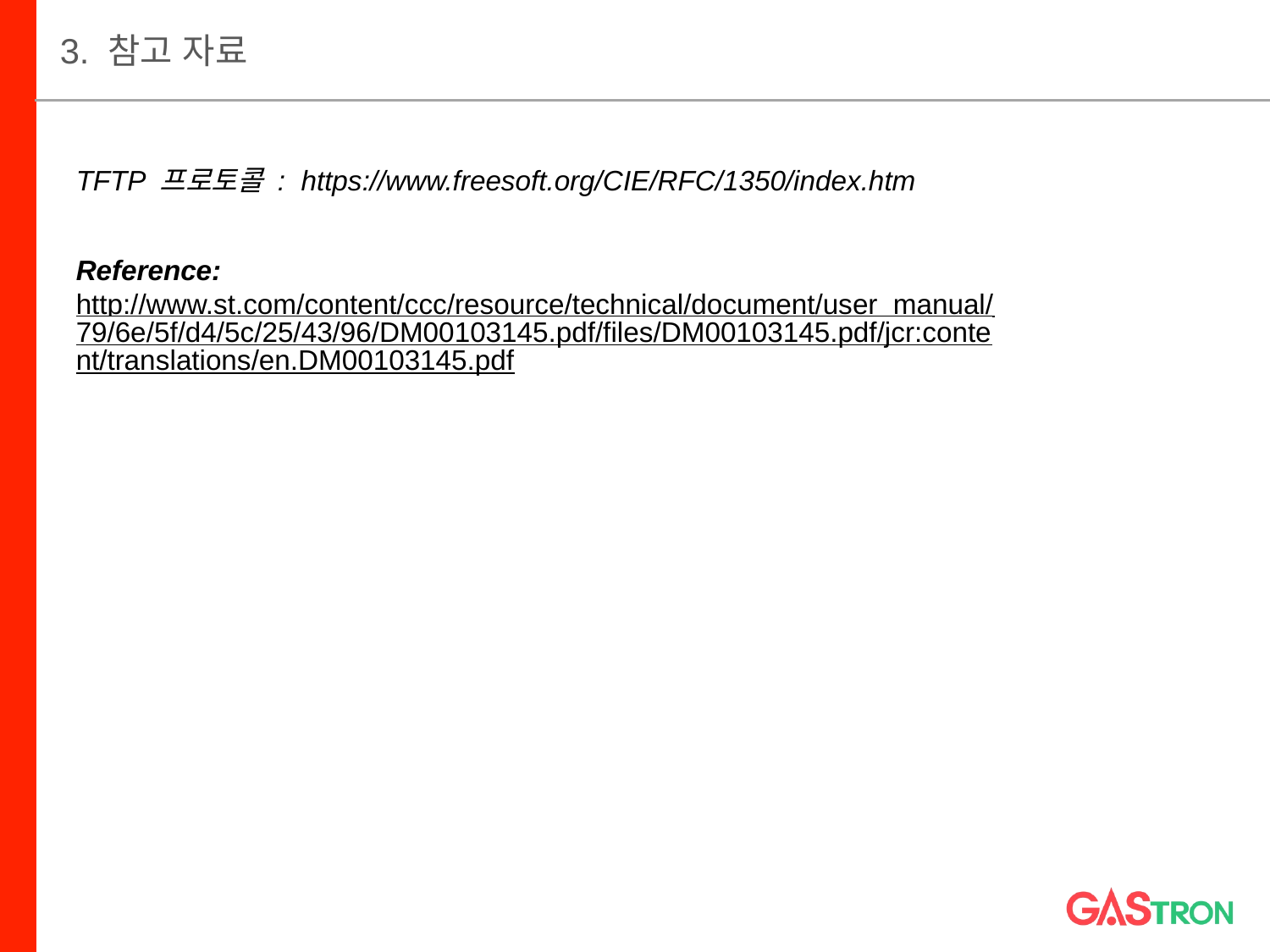

# 3. 참고 자료
TFTP 프로토콜 :  https://www.freesoft.org/CIE/RFC/1350/index.htm

Reference: http://www.st.com/content/ccc/resource/technical/document/user_manual/79/6e/5f/d4/5c/25/43/96/DM00103145.pdf/files/DM00103145.pdf/jcr:content/translations/en.DM00103145.pdf